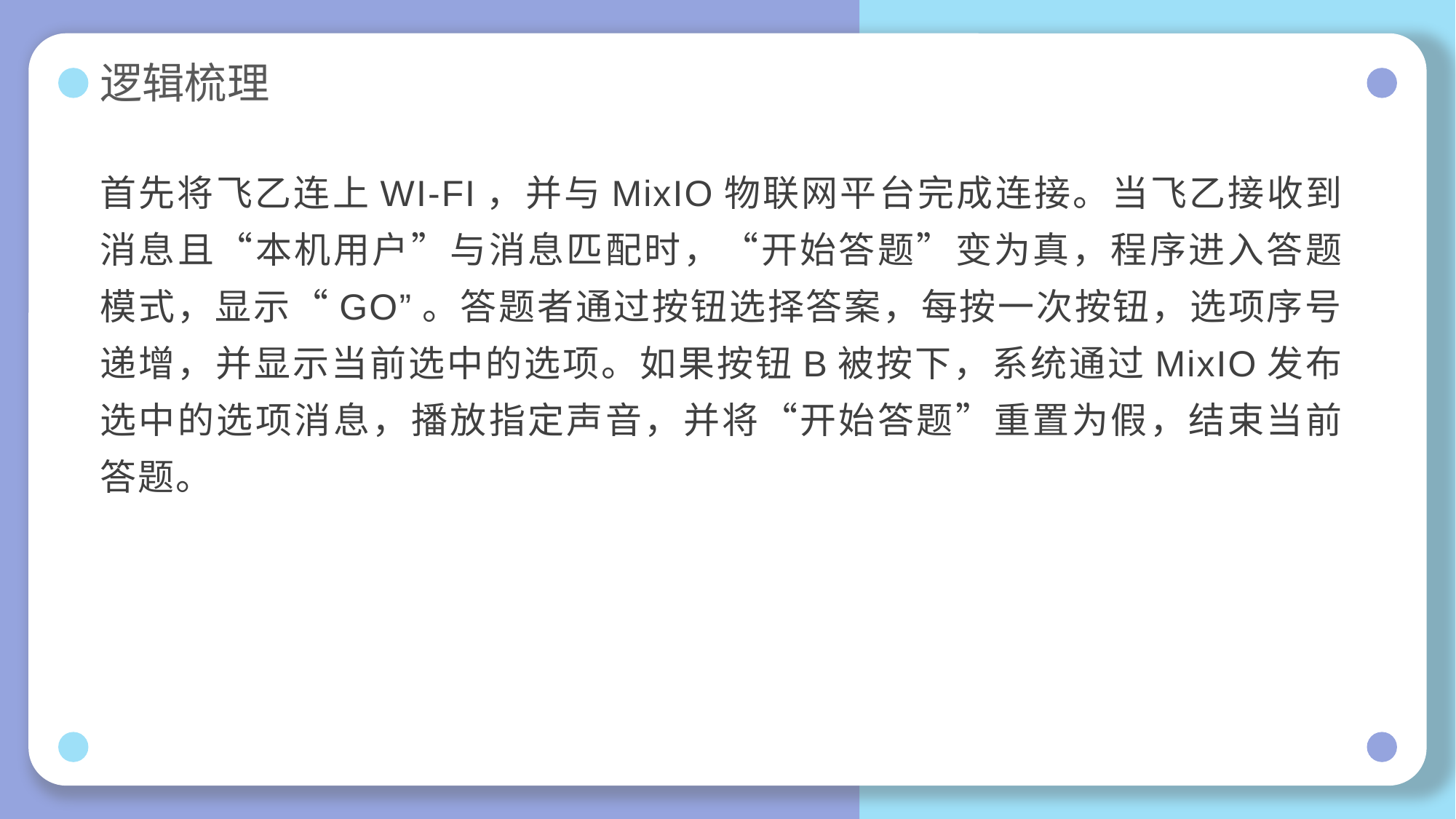

# 逻辑梳理
首先将飞乙连上WI-FI，并与MixIO物联网平台完成连接。当飞乙接收到消息且“本机用户”与消息匹配时，“开始答题”变为真，程序进入答题模式，显示“GO”。答题者通过按钮选择答案，每按一次按钮，选项序号递增，并显示当前选中的选项。如果按钮B被按下，系统通过MixIO发布选中的选项消息，播放指定声音，并将“开始答题”重置为假，结束当前答题。